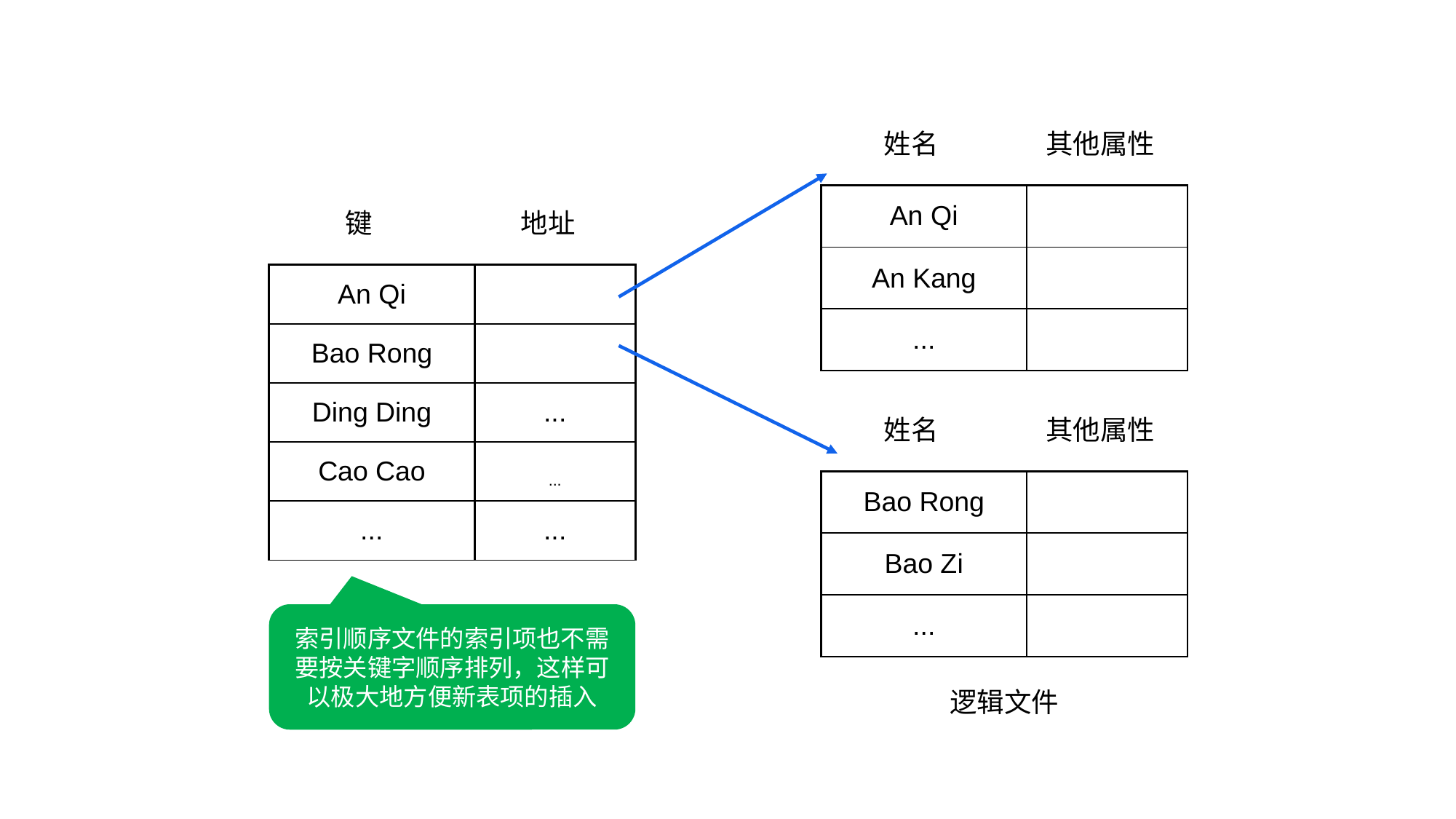

姓名
其他属性
| An Qi |  |
| --- | --- |
| An Kang |  |
| ... |  |
键
地址
| An Qi |  |
| --- | --- |
| Bao Rong |  |
| Ding Ding | ... |
| Cao Cao | ... |
| ... | ... |
姓名
其他属性
| Bao Rong |  |
| --- | --- |
| Bao Zi |  |
| ... |  |
索引顺序文件的索引项也不需要按关键字顺序排列，这样可以极大地方便新表项的插入
逻辑文件